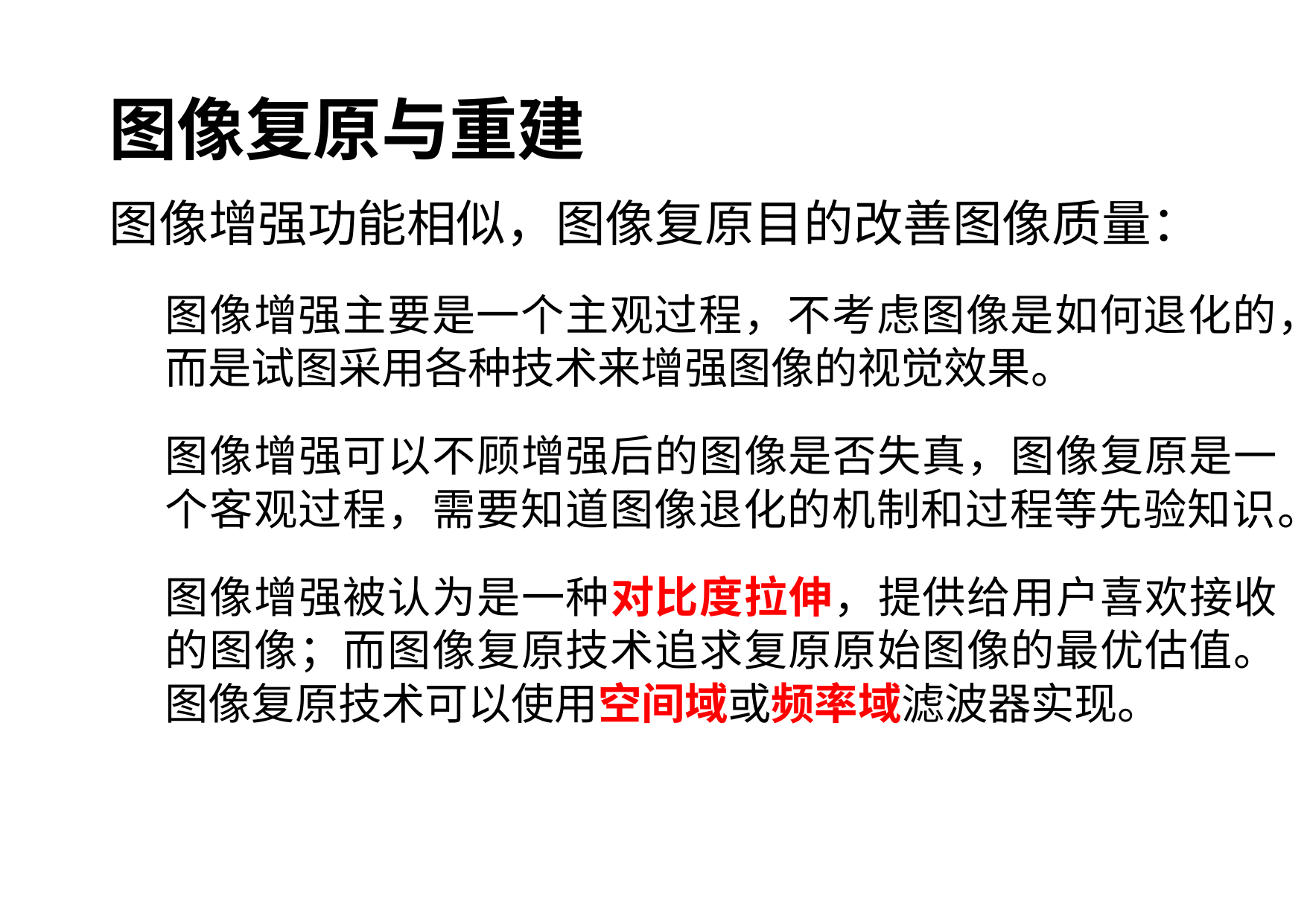

图像复原与重建
图像增强功能相似，图像复原目的改善图像质量：
图像增强主要是一个主观过程，不考虑图像是如何退化的，而是试图采用各种技术来增强图像的视觉效果。
图像增强可以不顾增强后的图像是否失真，图像复原是一个客观过程，需要知道图像退化的机制和过程等先验知识。
图像增强被认为是一种对比度拉伸，提供给用户喜欢接收的图像；而图像复原技术追求复原原始图像的最优估值。图像复原技术可以使用空间域或频率域滤波器实现。